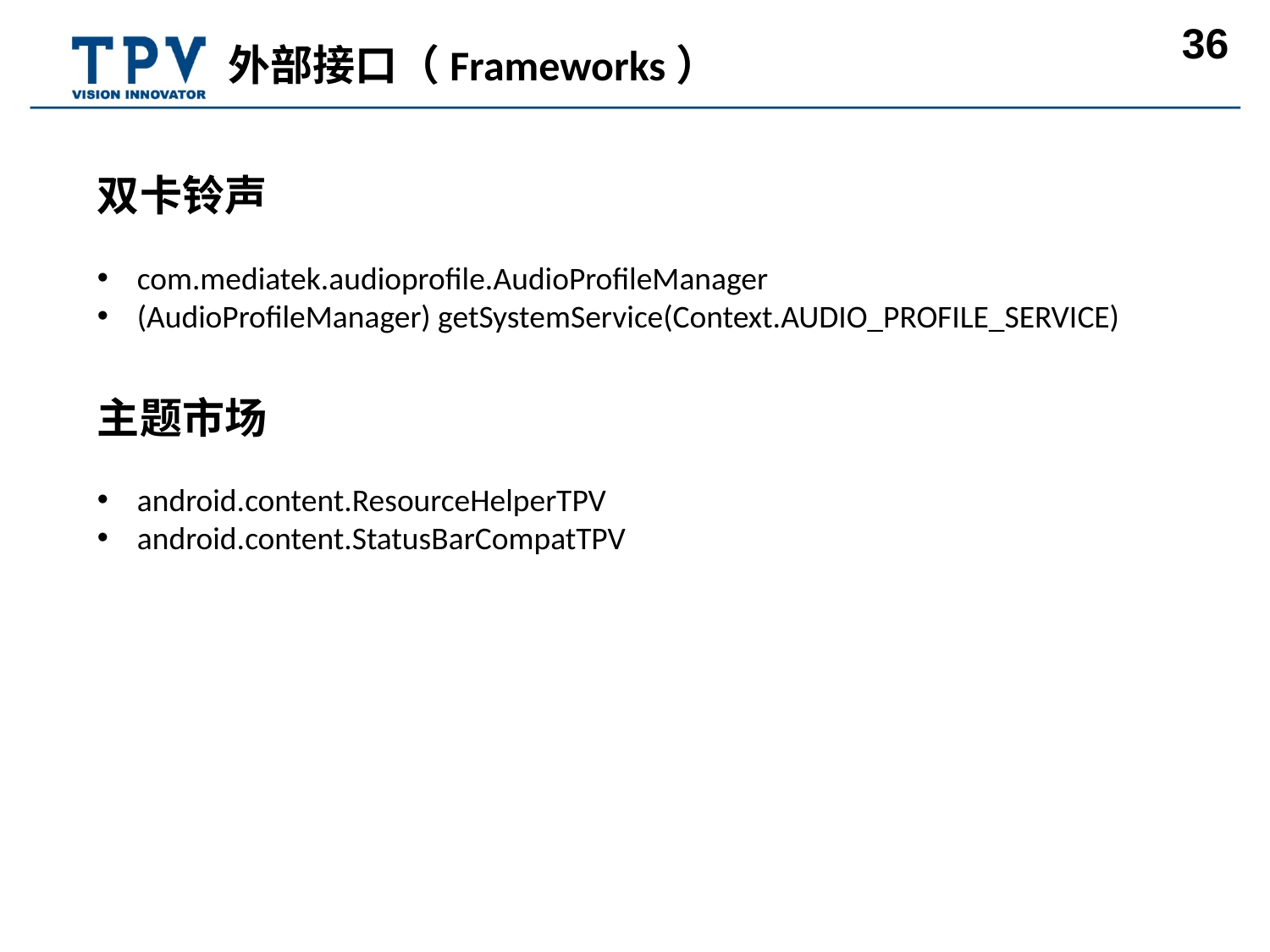

外部接口（Frameworks）
双卡铃声

com.mediatek.audioprofile.AudioProfileManager
(AudioProfileManager) getSystemService(Context.AUDIO_PROFILE_SERVICE)
主题市场

android.content.ResourceHelperTPV
android.content.StatusBarCompatTPV